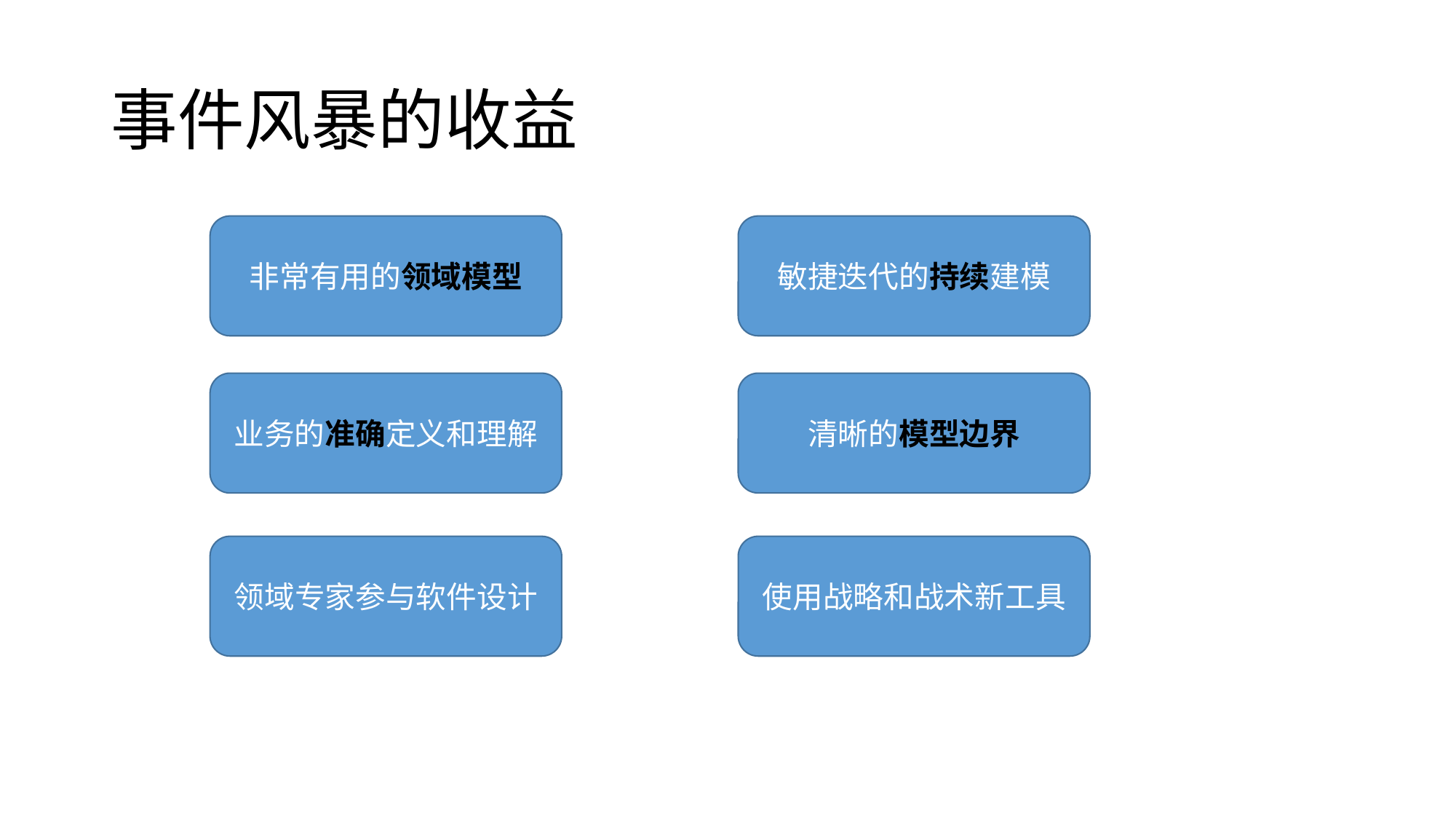

# 事件风暴的收益
非常有用的领域模型
敏捷迭代的持续建模
业务的准确定义和理解
清晰的模型边界
领域专家参与软件设计
使用战略和战术新工具